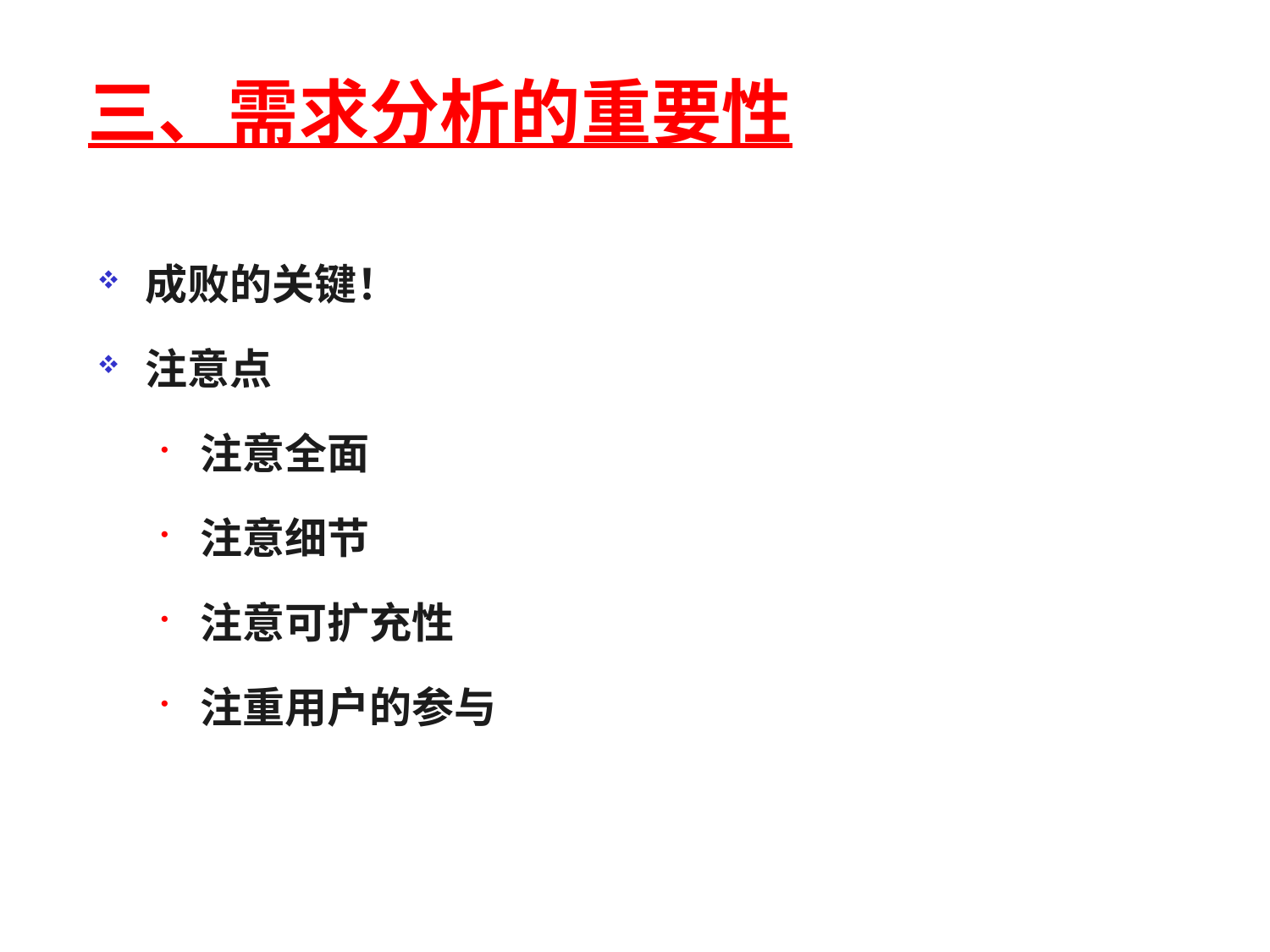

# 三、需求分析的重要性
成败的关键！
注意点
注意全面
注意细节
注意可扩充性
注重用户的参与